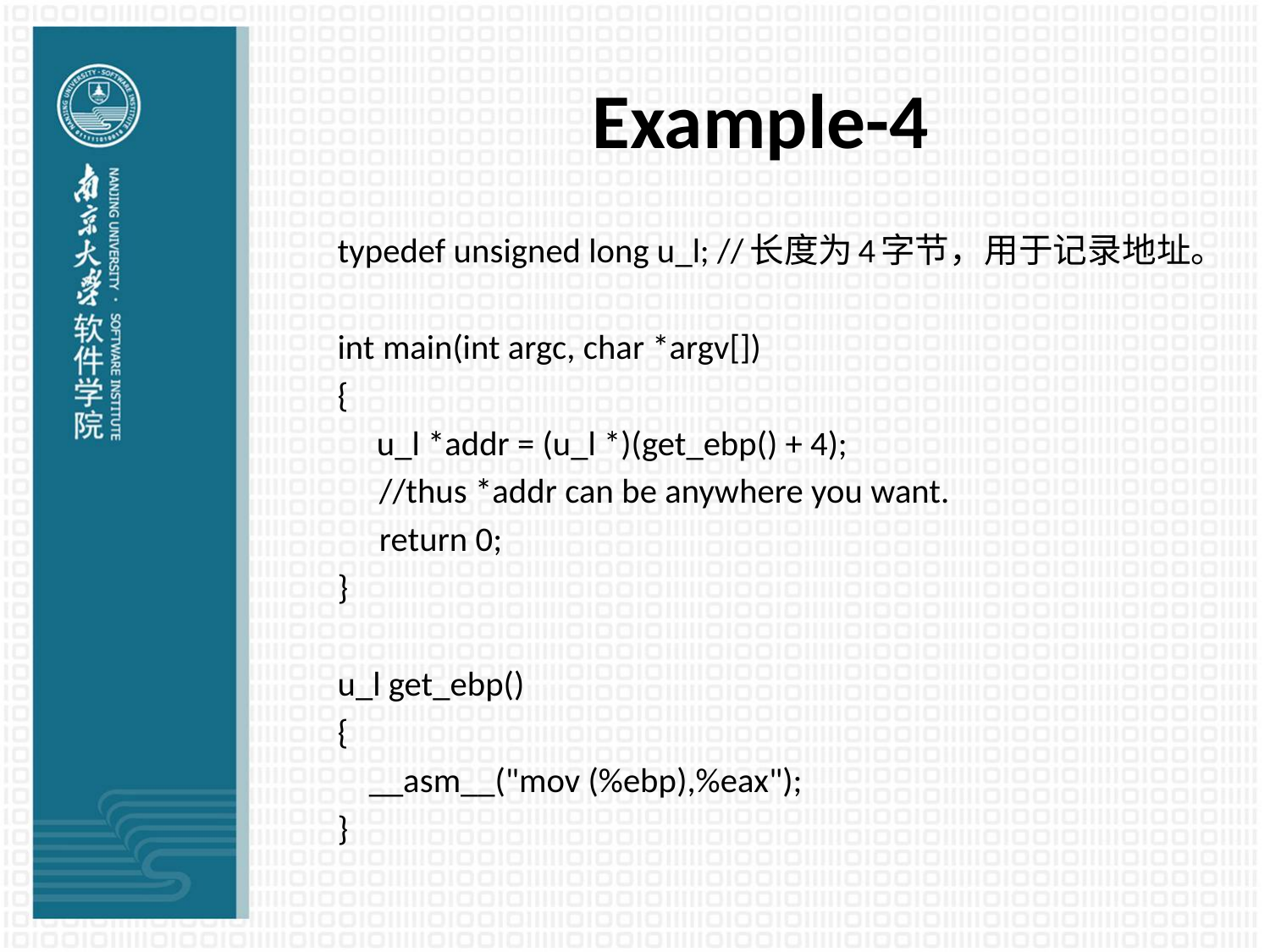

# Example-4
typedef unsigned long u_l; //长度为4字节，用于记录地址。

int main(int argc, char *argv[])
{
     u_l *addr = (u_l *)(get_ebp() + 4);
	//thus *addr can be anywhere you want.
	return 0;
}

u_l get_ebp()
{
    __asm__("mov (%ebp),%eax");
}